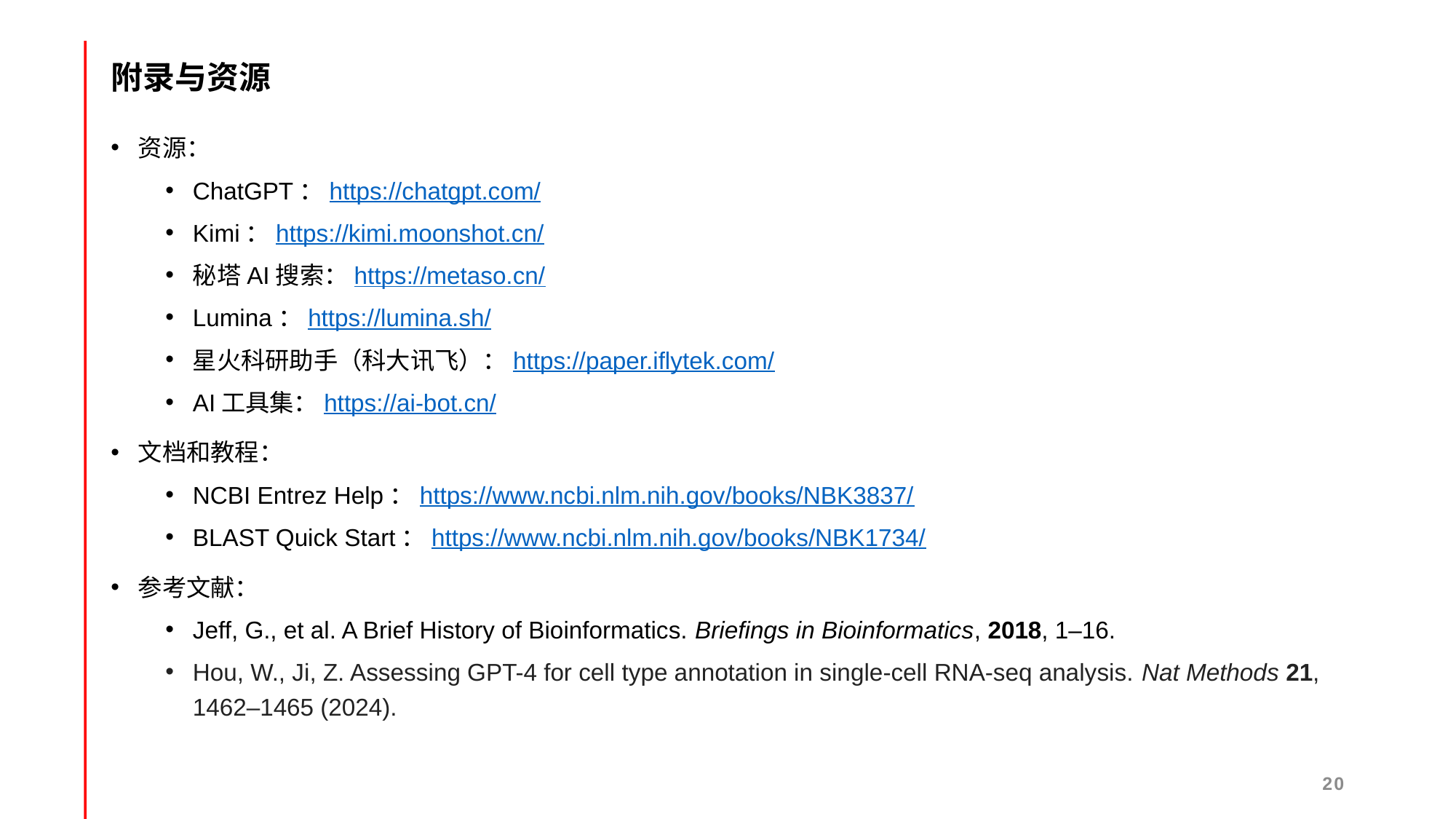

# 附录与资源
资源：
ChatGPT：https://chatgpt.com/
Kimi：https://kimi.moonshot.cn/
秘塔AI搜索：https://metaso.cn/
Lumina：https://lumina.sh/
星火科研助手（科大讯飞）：https://paper.iflytek.com/
AI工具集：https://ai-bot.cn/
文档和教程：
NCBI Entrez Help：https://www.ncbi.nlm.nih.gov/books/NBK3837/
BLAST Quick Start：https://www.ncbi.nlm.nih.gov/books/NBK1734/
参考文献：
Jeff, G., et al. A Brief History of Bioinformatics. Briefings in Bioinformatics, 2018, 1–16.
Hou, W., Ji, Z. Assessing GPT-4 for cell type annotation in single-cell RNA-seq analysis. Nat Methods 21, 1462–1465 (2024).
20